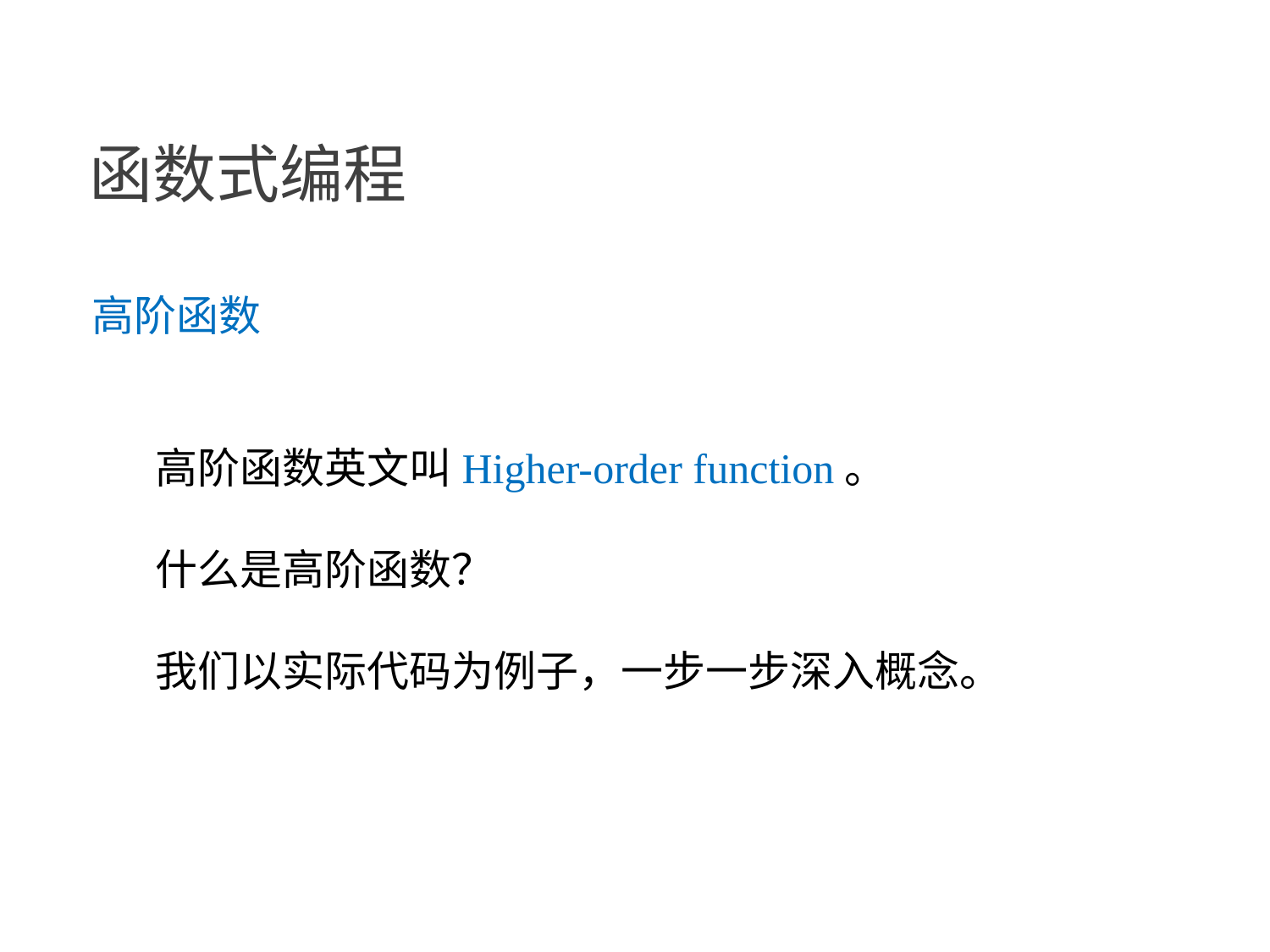

函数式编程
高阶函数

高阶函数英文叫Higher-order function。

什么是高阶函数？

我们以实际代码为例子，一步一步深入概念。